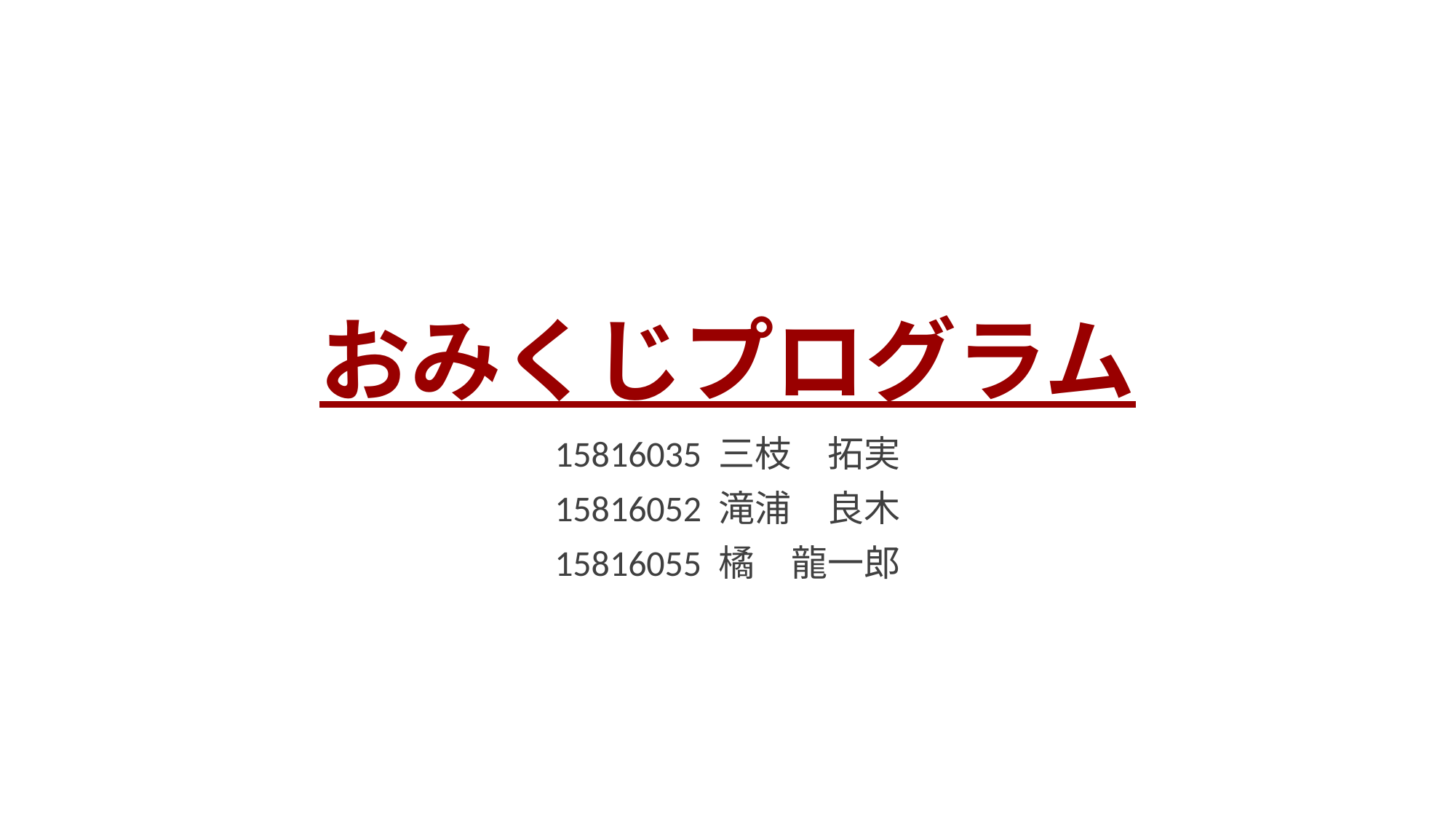

# おみくじプログラム
15816035 三枝　拓実
15816052 滝浦　良木
15816055 橘　龍一郎